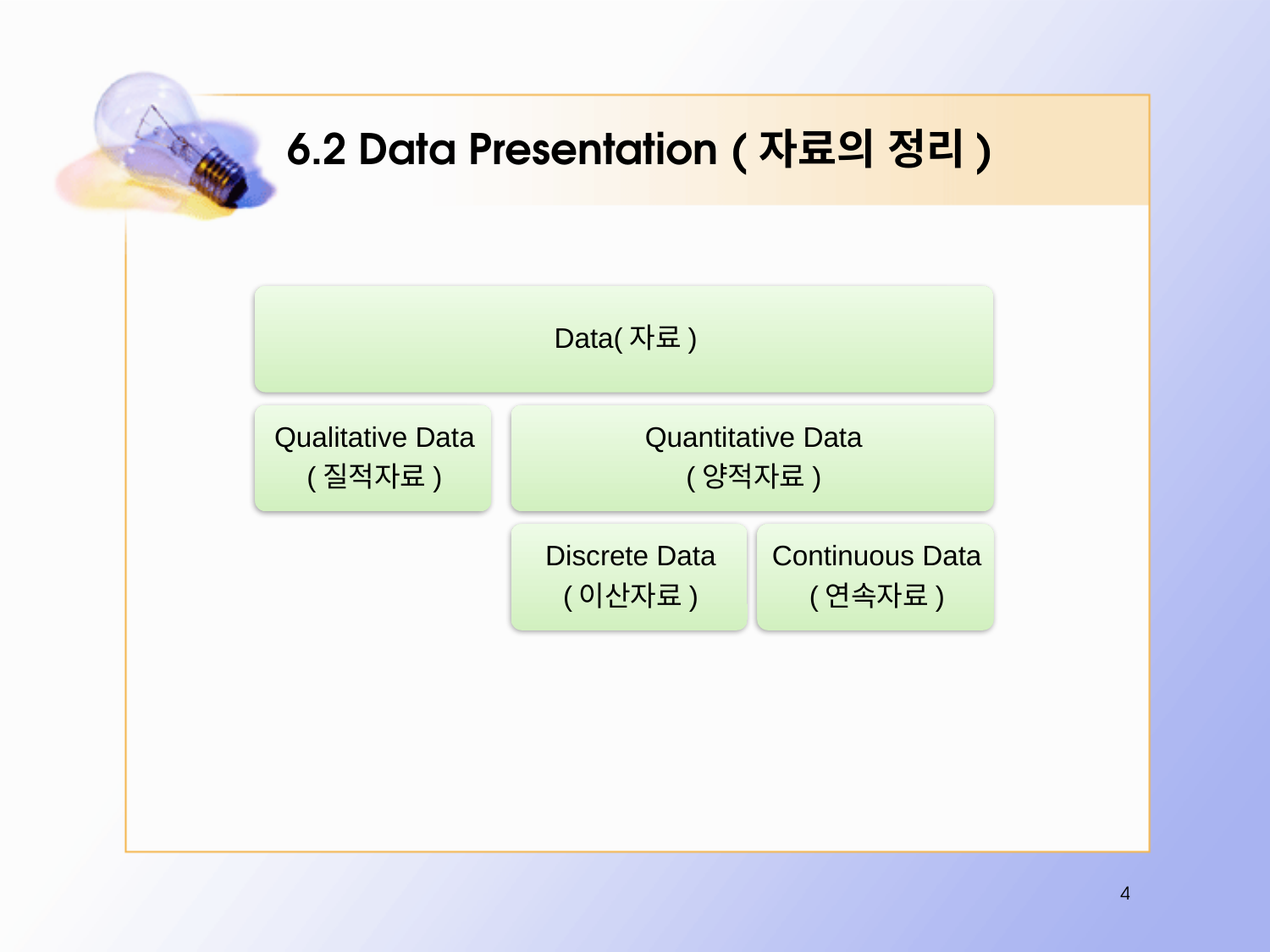

# 6.2 Data Presentation (자료의 정리)
Data(자료)
Quantitative Data
(양적자료)
Continuous Data
(연속자료)
Discrete Data
(이산자료)
Qualitative Data
(질적자료)
4